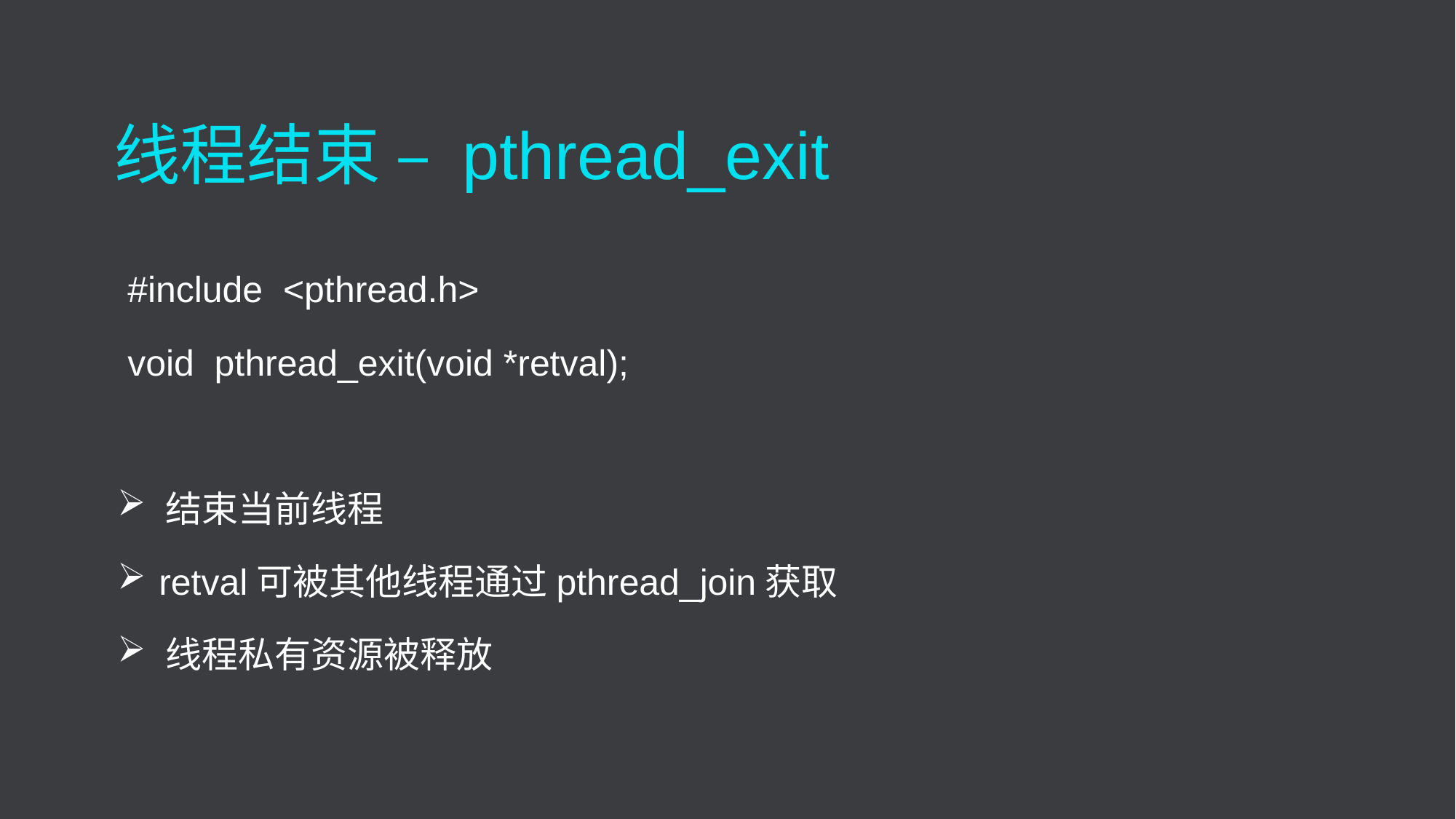

线程结束 – pthread_exit
 #include  <pthread.h>
 void  pthread_exit(void *retval);

 结束当前线程
 retval可被其他线程通过pthread_join获取
 线程私有资源被释放